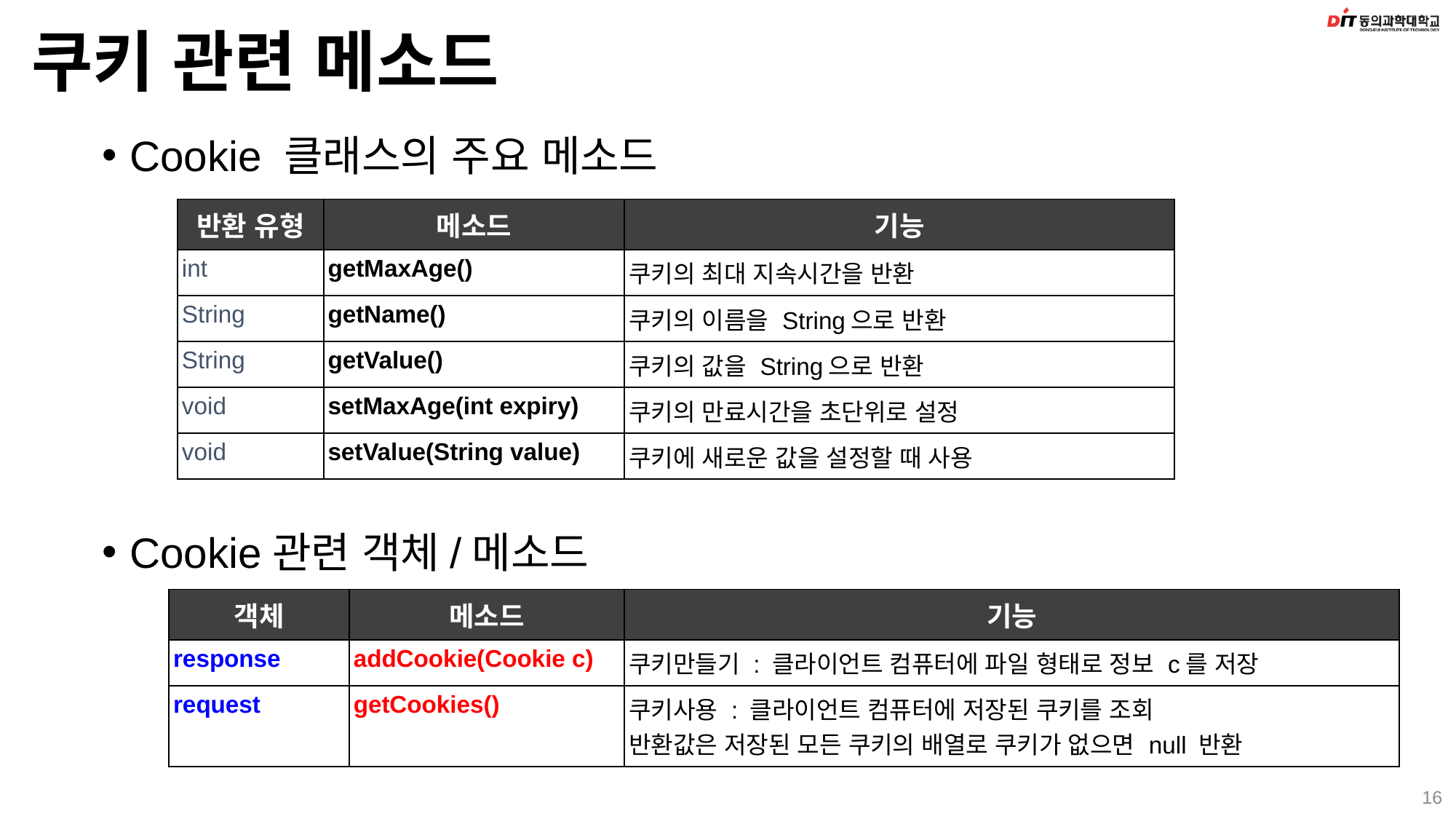

# 쿠키 관련 메소드
Cookie 클래스의 주요 메소드

Cookie관련 객체/메소드

| 반환 유형 | 메소드 | 기능 |
| --- | --- | --- |
| int | getMaxAge() | 쿠키의 최대 지속시간을 반환 |
| String | getName() | 쿠키의 이름을 String으로 반환 |
| String | getValue() | 쿠키의 값을 String으로 반환 |
| void | setMaxAge(int expiry) | 쿠키의 만료시간을 초단위로 설정 |
| void | setValue(String value) | 쿠키에 새로운 값을 설정할 때 사용 |
| 객체 | 메소드 | 기능 |
| --- | --- | --- |
| response | addCookie(Cookie c) | 쿠키만들기 : 클라이언트 컴퓨터에 파일 형태로 정보 c를 저장 |
| request | getCookies() | 쿠키사용 : 클라이언트 컴퓨터에 저장된 쿠키를 조회 반환값은 저장된 모든 쿠키의 배열로 쿠키가 없으면 null 반환 |
16